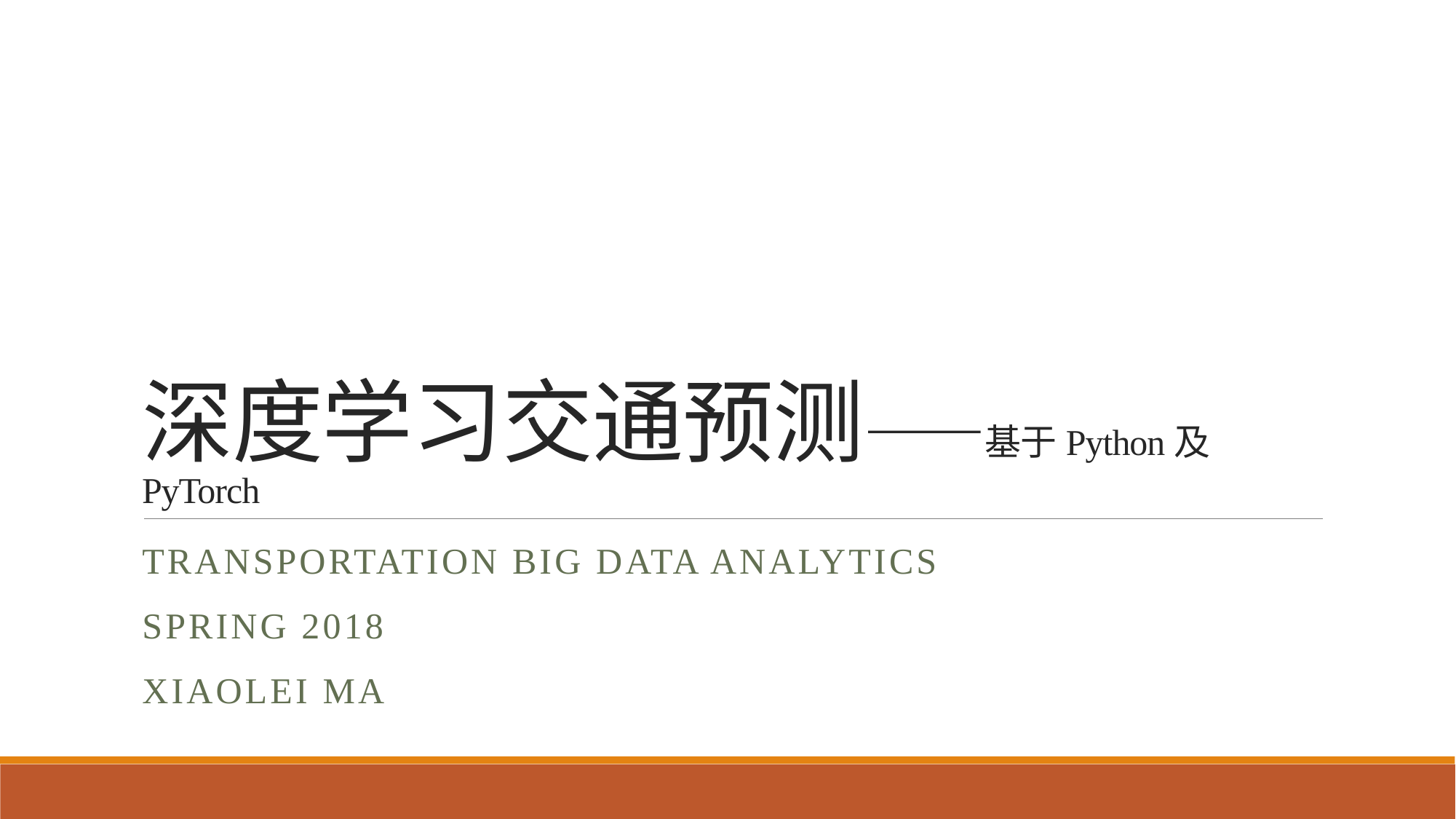

# 深度学习交通预测——基于Python及PyTorch
Transportation Big Data Analytics
Spring 2018
Xiaolei Ma